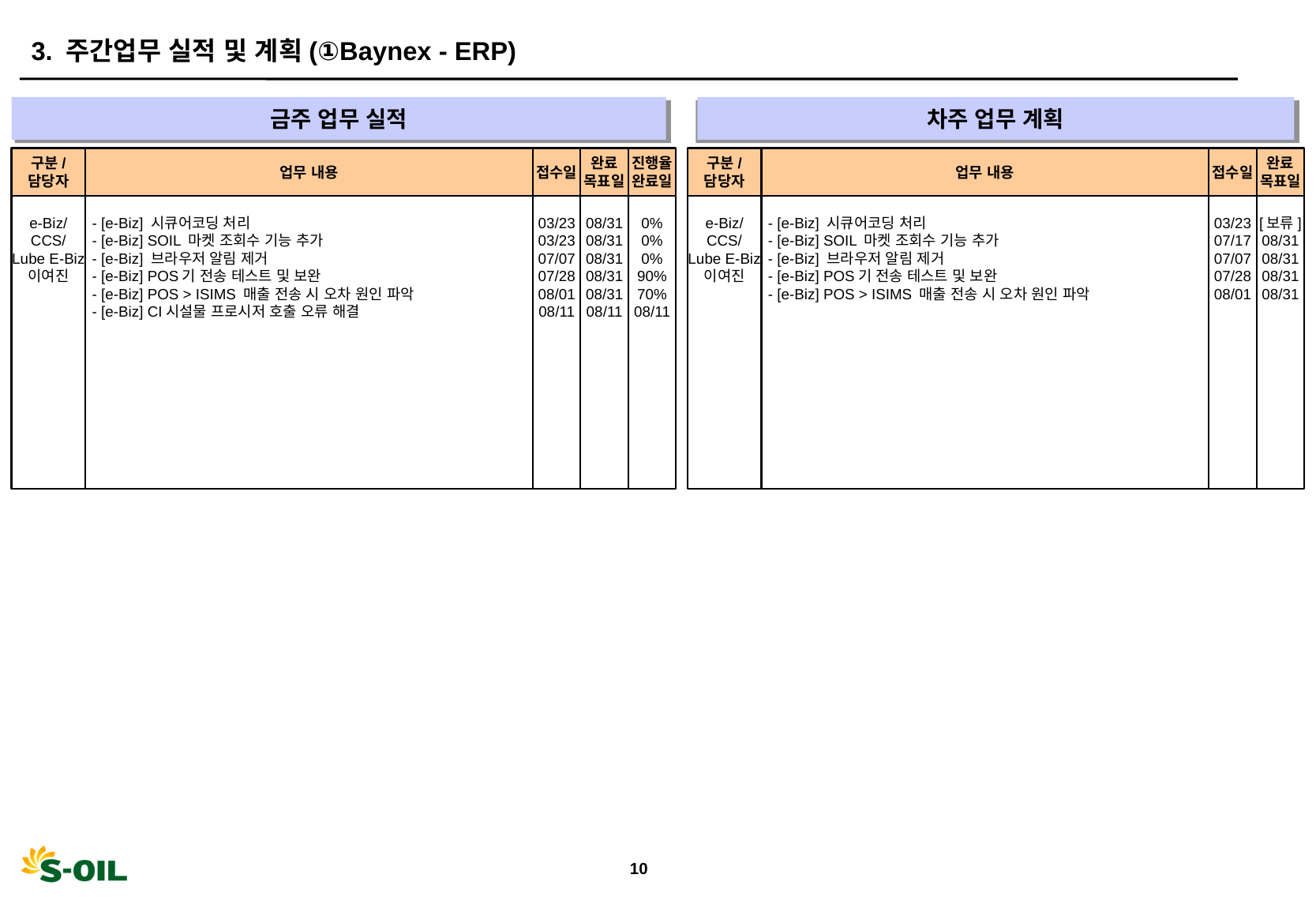

3. 주간업무 실적 및 계획(①Baynex - ERP)
금주 업무 실적
차주 업무 계획
" "
" "
구분/
담당자
업무 내용
접수일
완료
목표일
진행율
완료일
구분/
담당자
업무 내용
접수일
완료
목표일
e-Biz/
CCS/
Lube E-Biz
이여진

- [e-Biz] 시큐어코딩 처리
- [e-Biz] SOIL 마켓 조회수 기능 추가
- [e-Biz] 브라우저 알림 제거
- [e-Biz] POS기 전송 테스트 및 보완
- [e-Biz] POS > ISIMS 매출 전송 시 오차 원인 파악
- [e-Biz] CI시설물 프로시저 호출 오류 해결
03/23
03/23
07/07
07/28
08/01
08/11
08/31
08/31
08/31
08/31
08/31
08/11
0%
0%
0%
90%
70%
08/11
e-Biz/
CCS/
Lube E-Biz
이여진

- [e-Biz] 시큐어코딩 처리
- [e-Biz] SOIL 마켓 조회수 기능 추가
- [e-Biz] 브라우저 알림 제거
- [e-Biz] POS기 전송 테스트 및 보완
- [e-Biz] POS > ISIMS 매출 전송 시 오차 원인 파악
03/23
07/17
07/07
07/28
08/01
[보류]
08/31
08/31
08/31
08/31